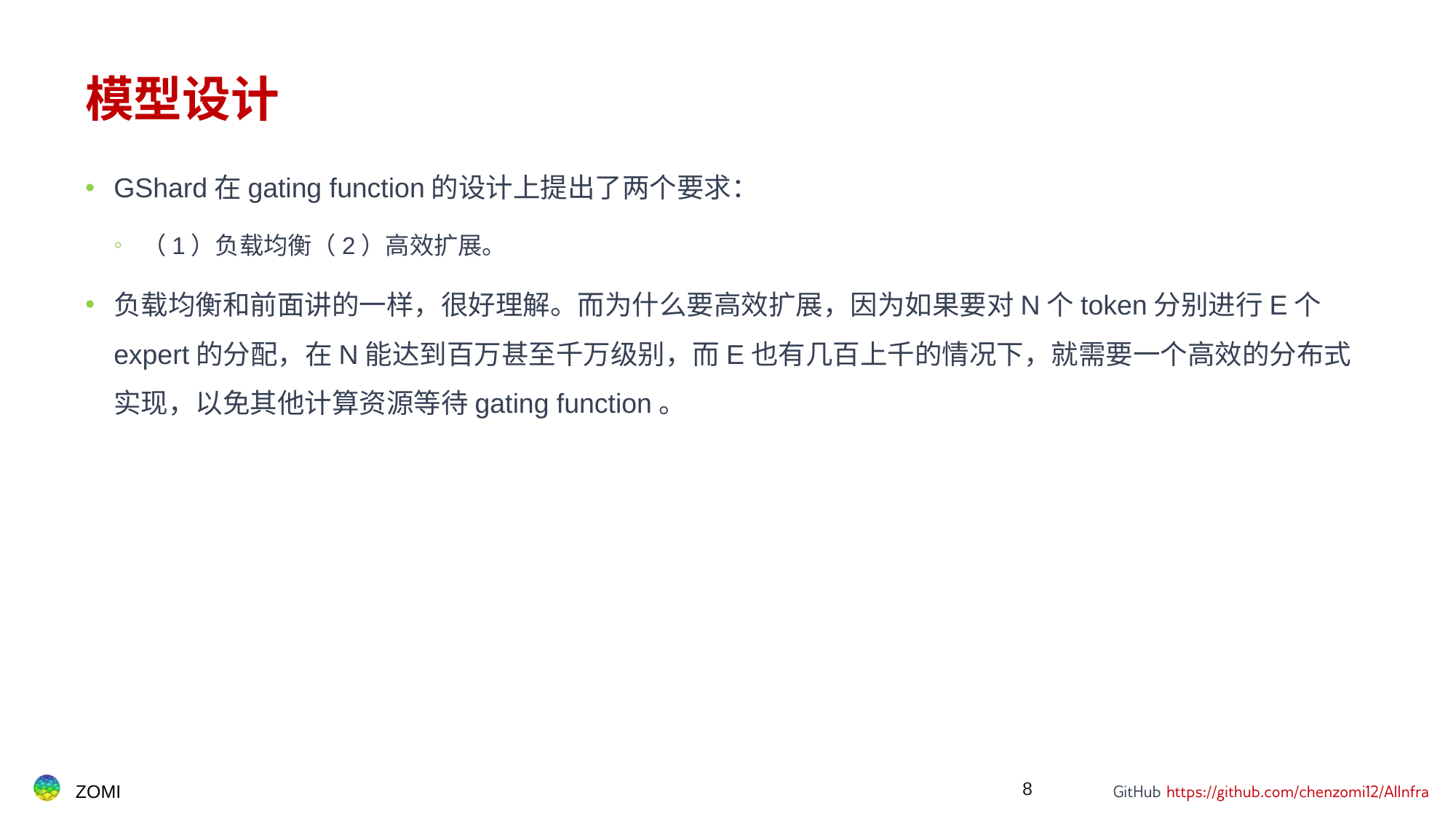

# 模型设计
GShard在gating function的设计上提出了两个要求：
（1）负载均衡（2）高效扩展。
负载均衡和前面讲的一样，很好理解。而为什么要高效扩展，因为如果要对N个token分别进行E个expert的分配，在N能达到百万甚至千万级别，而E也有几百上千的情况下，就需要一个高效的分布式实现，以免其他计算资源等待gating function。